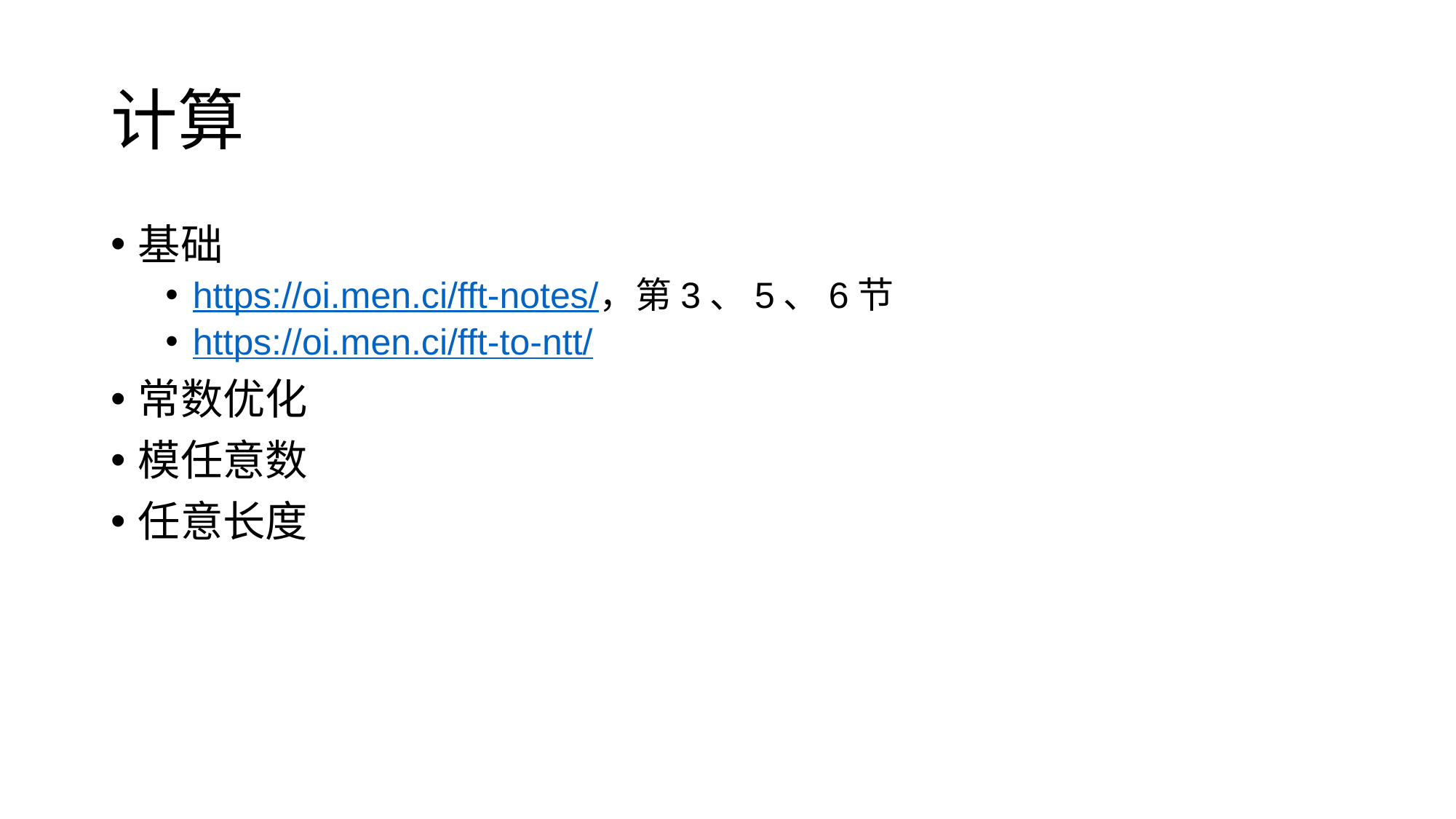

# 计算
基础
https://oi.men.ci/fft-notes/，第3、5、6节
https://oi.men.ci/fft-to-ntt/
常数优化
模任意数
任意长度